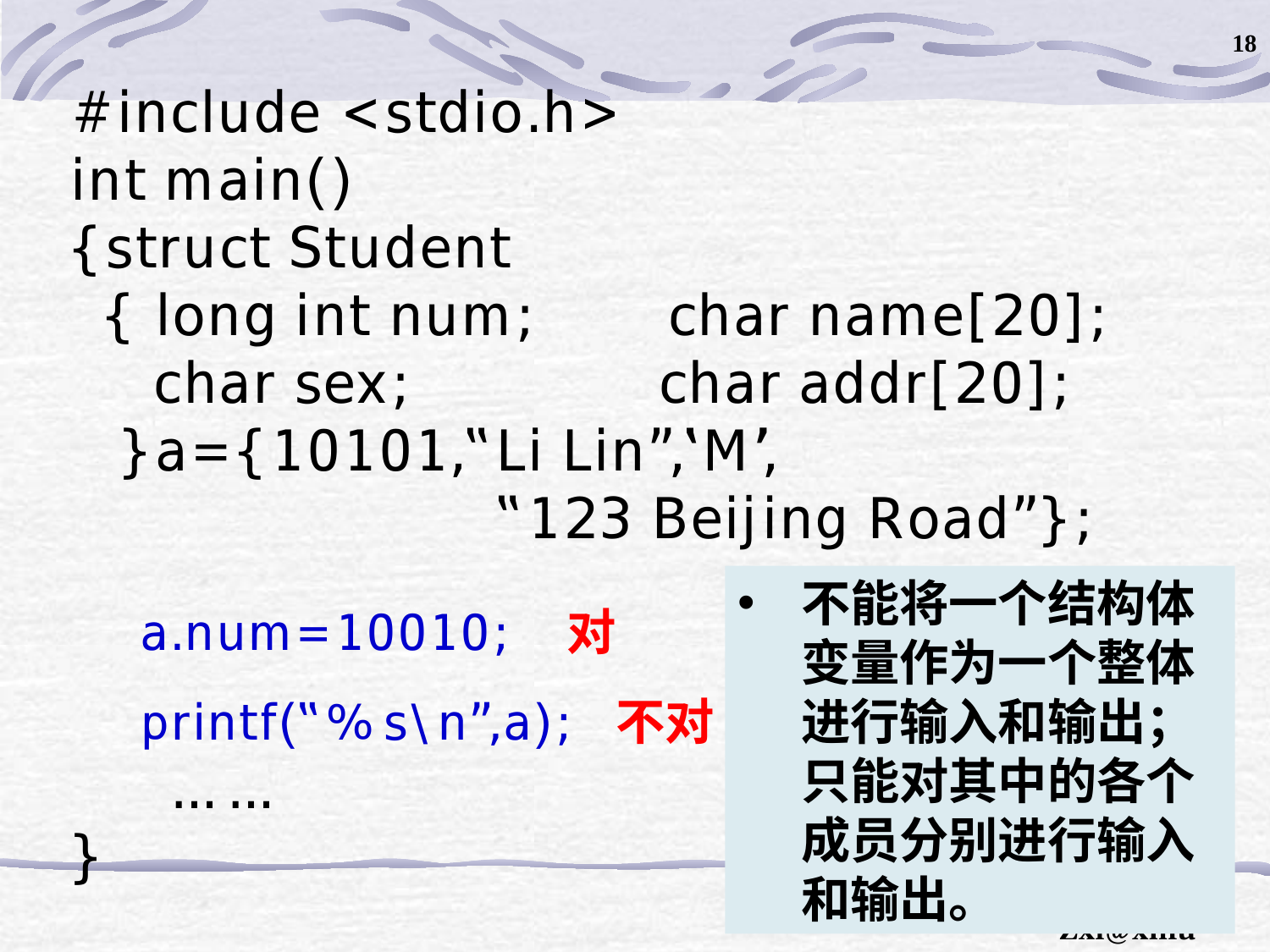

18
#include <stdio.h>
int main()
{struct Student
  { long int num;        char name[20];
     char sex;               char addr[20];
   }a={10101,“Li Lin”,‘M’,
                          “123 Beijing Road”};

      ……
}

不能将一个结构体变量作为一个整体进行输入和输出；只能对其中的各个成员分别进行输入和输出。
a.num=10010;   对
printf(“%s\n”,a);  不对